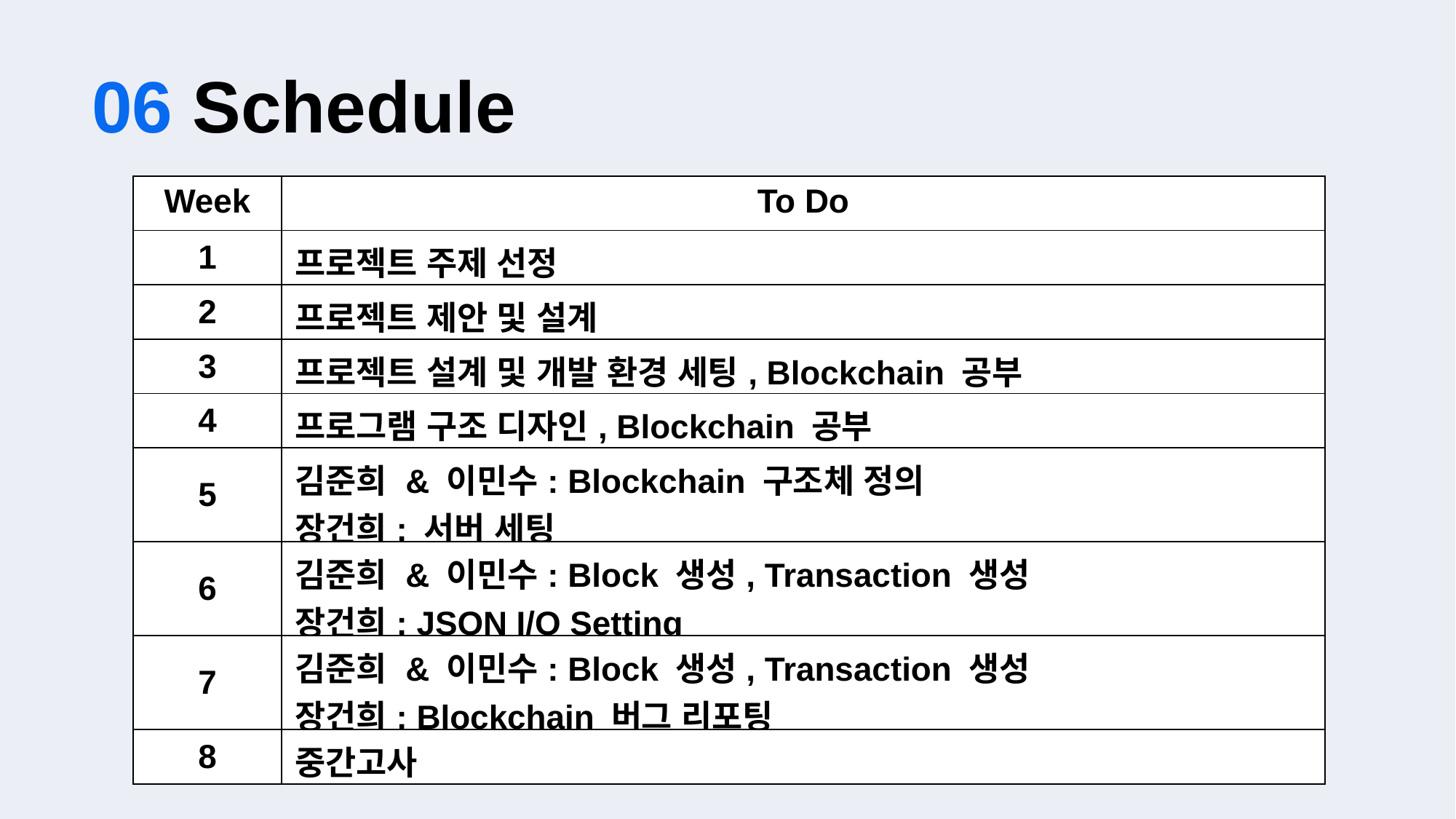

06 Schedule
| Week | To Do |
| --- | --- |
| 1 | 프로젝트 주제 선정 |
| 2 | 프로젝트 제안 및 설계 |
| 3 | 프로젝트 설계 및 개발 환경 세팅, Blockchain 공부 |
| 4 | 프로그램 구조 디자인, Blockchain 공부 |
| 5 | 김준희 & 이민수: Blockchain 구조체 정의 장건희: 서버 세팅 |
| 6 | 김준희 & 이민수: Block 생성, Transaction 생성 장건희: JSON I/O Setting |
| 7 | 김준희 & 이민수: Block 생성, Transaction 생성 장건희: Blockchain 버그 리포팅 |
| 8 | 중간고사 |